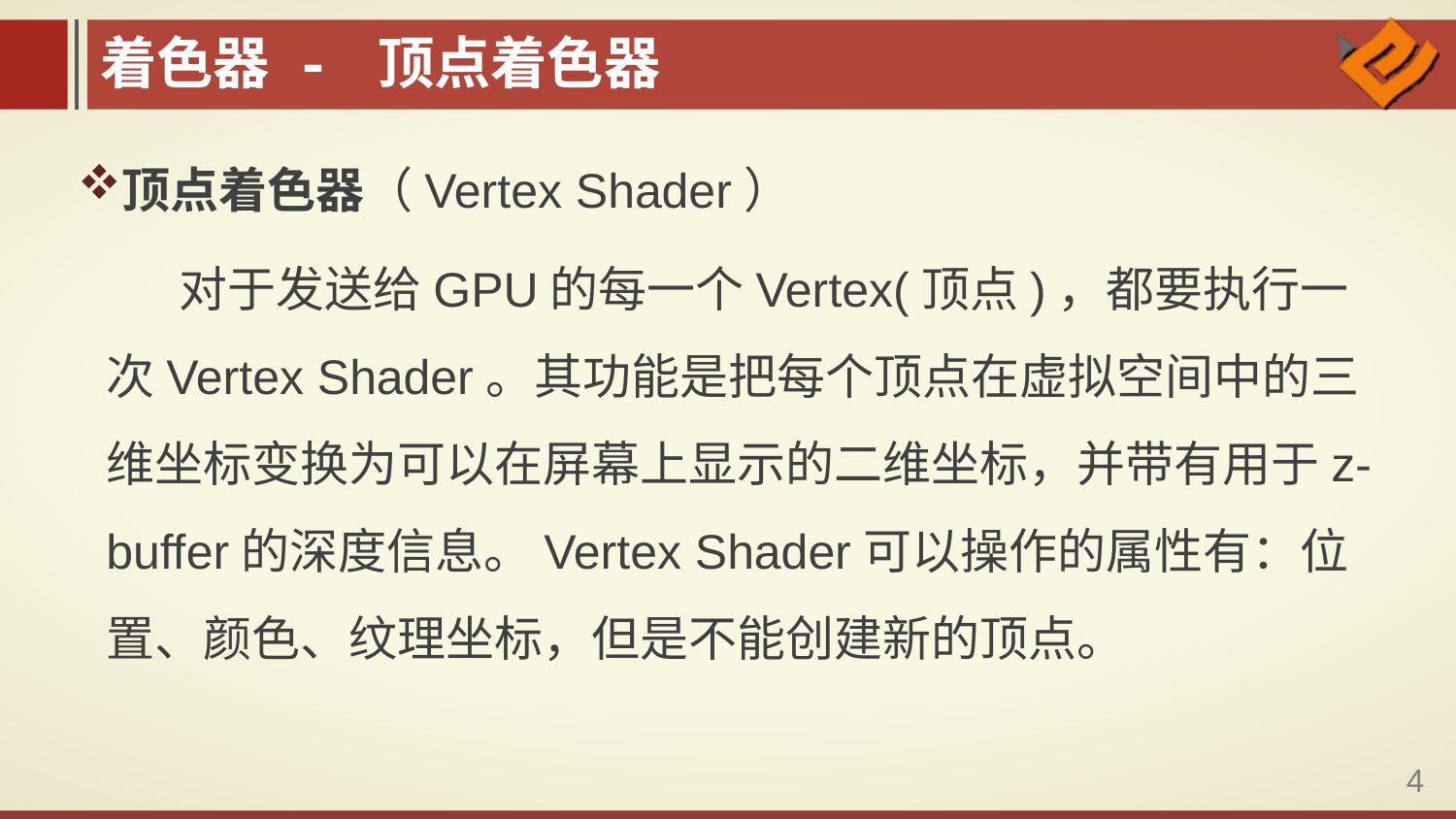

着色器 - 顶点着色器
顶点着色器（Vertex Shader）
对于发送给GPU的每一个Vertex(顶点)，都要执行一次Vertex Shader。其功能是把每个顶点在虚拟空间中的三维坐标变换为可以在屏幕上显示的二维坐标，并带有用于z-buffer的深度信息。Vertex Shader可以操作的属性有：位置、颜色、纹理坐标，但是不能创建新的顶点。